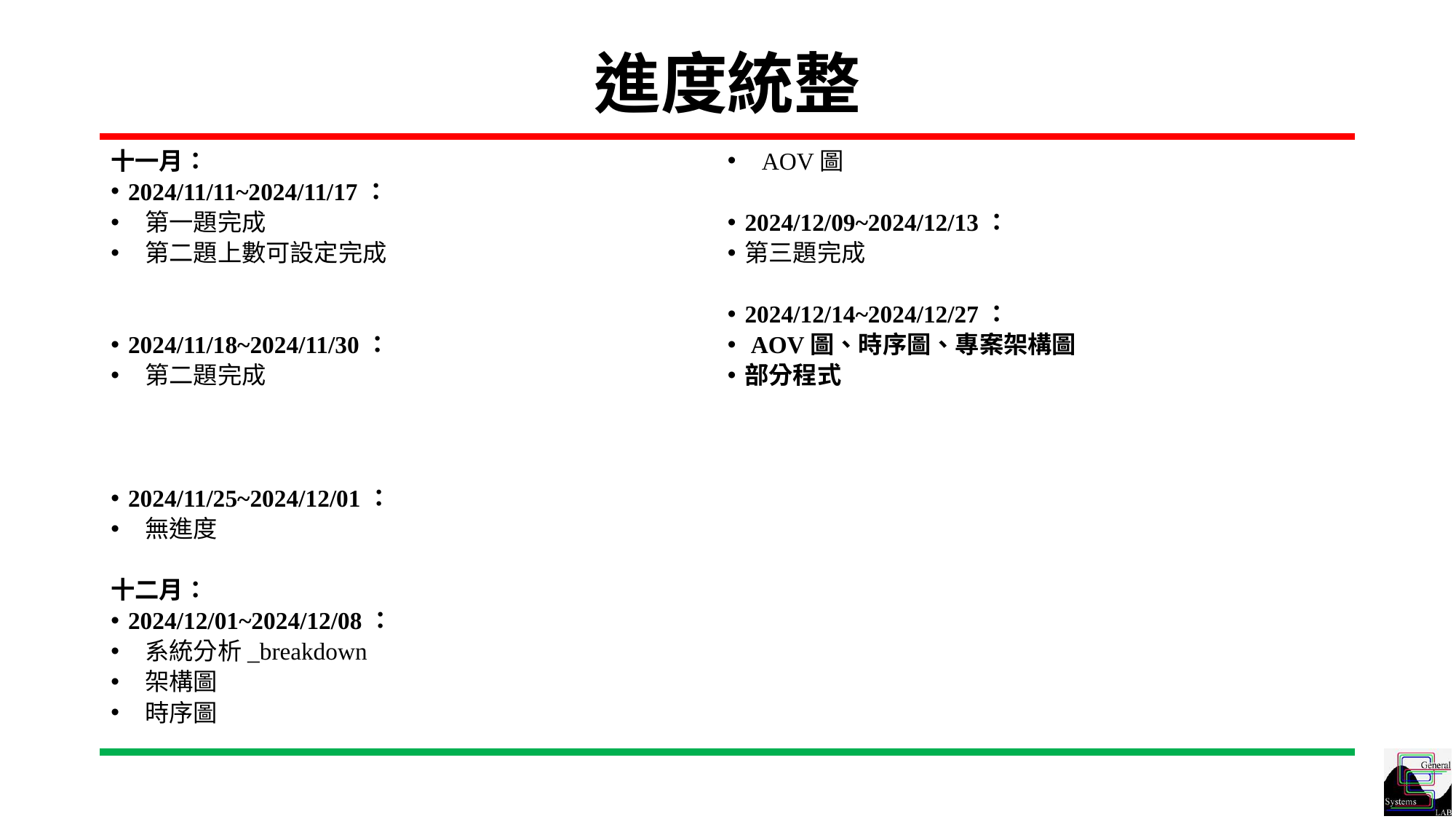

# 進度統整
十一月：
2024/11/11~2024/11/17：
第一題完成
第二題上數可設定完成

2024/11/18~2024/11/30：
第二題完成

2024/11/25~2024/12/01：
無進度

十二月：
2024/12/01~2024/12/08：
系統分析_breakdown
架構圖
時序圖
AOV圖

2024/12/09~2024/12/13：
第三題完成

2024/12/14~2024/12/27：
 AOV圖、時序圖、專案架構圖
部分程式